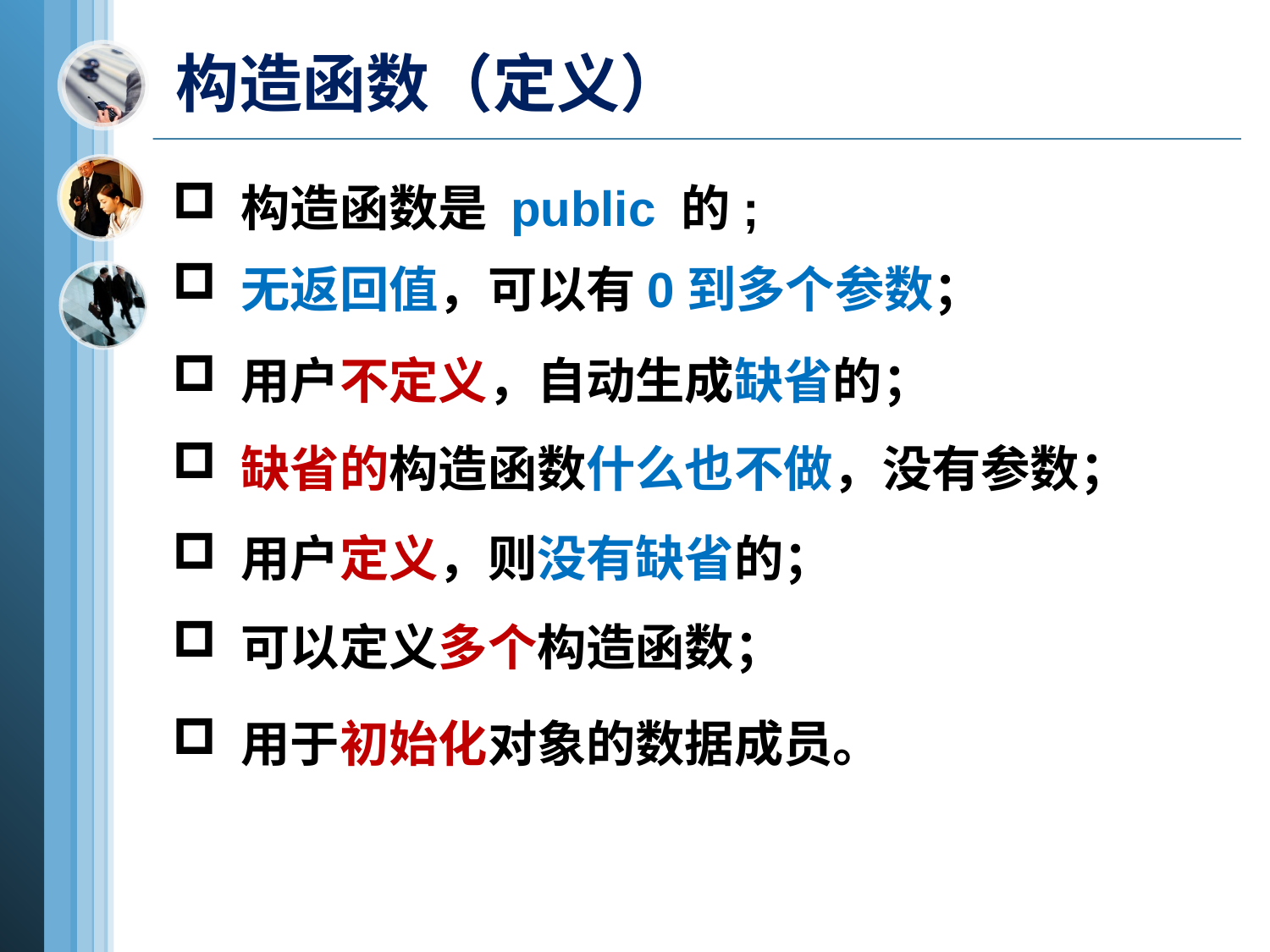

# 构造函数（定义）
 构造函数是 public 的;
 无返回值，可以有0到多个参数；
 用户不定义，自动生成缺省的；
 缺省的构造函数什么也不做，没有参数；
 用户定义，则没有缺省的；
 可以定义多个构造函数；
 用于初始化对象的数据成员。